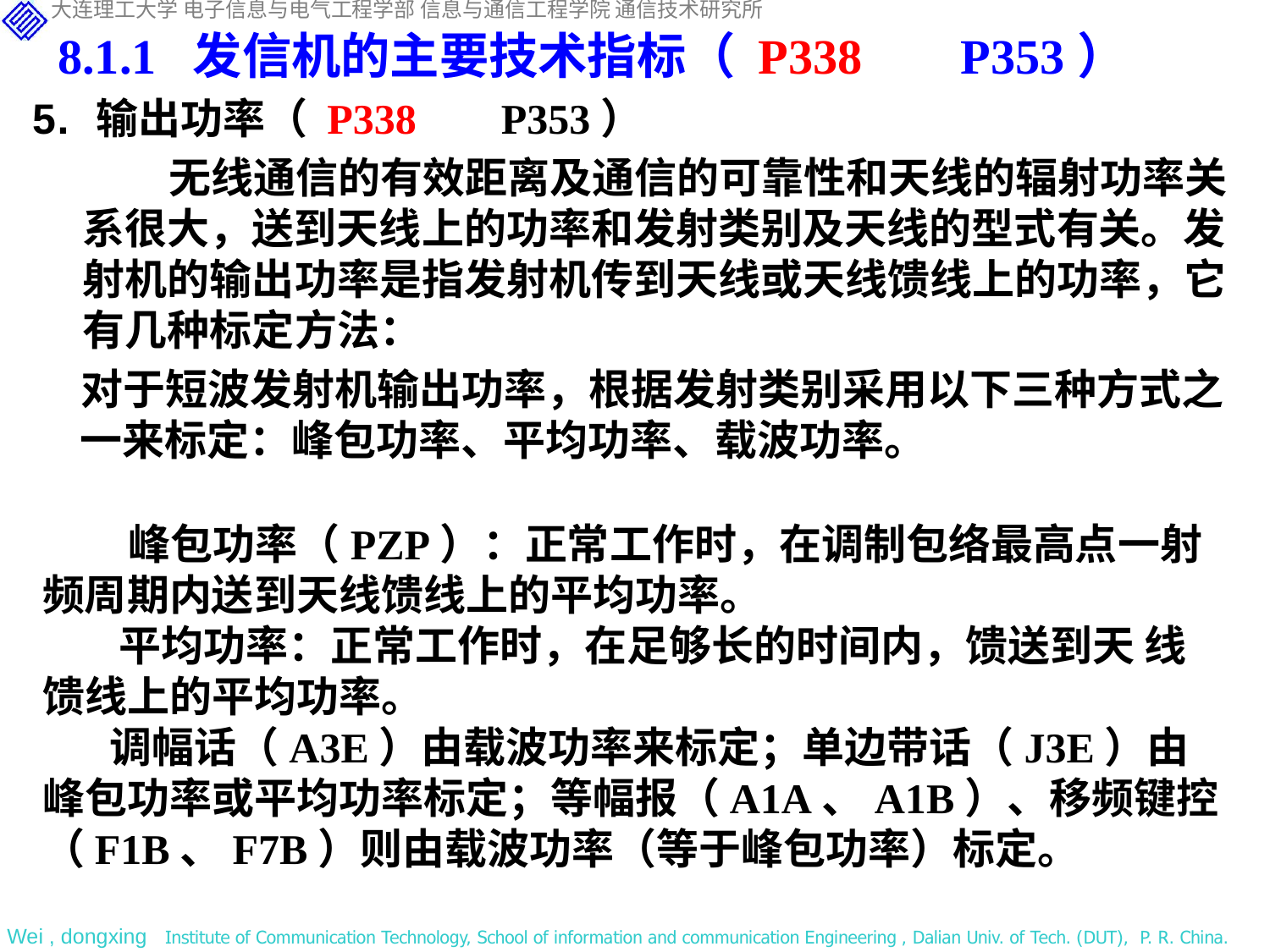

8.1.1  发信机的主要技术指标（ P338        P353）
输出功率（ P338        P353）
无线通信的有效距离及通信的可靠性和天线的辐射功率关系很大，送到天线上的功率和发射类别及天线的型式有关。发射机的输出功率是指发射机传到天线或天线馈线上的功率，它有几种标定方法：
    对于短波发射机输出功率，根据发射类别采用以下三种方式之一来标定：峰包功率、平均功率、载波功率。
        峰包功率（PZP）：正常工作时，在调制包络最高点一射频周期内送到天线馈线上的平均功率。
       平均功率：正常工作时，在足够长的时间内，馈送到天 线馈线上的平均功率。
      调幅话（A3E）由载波功率来标定；单边带话（J3E）由峰包功率或平均功率标定；等幅报（A1A、A1B）、移频键控（F1B、F7B）则由载波功率（等于峰包功率）标定。